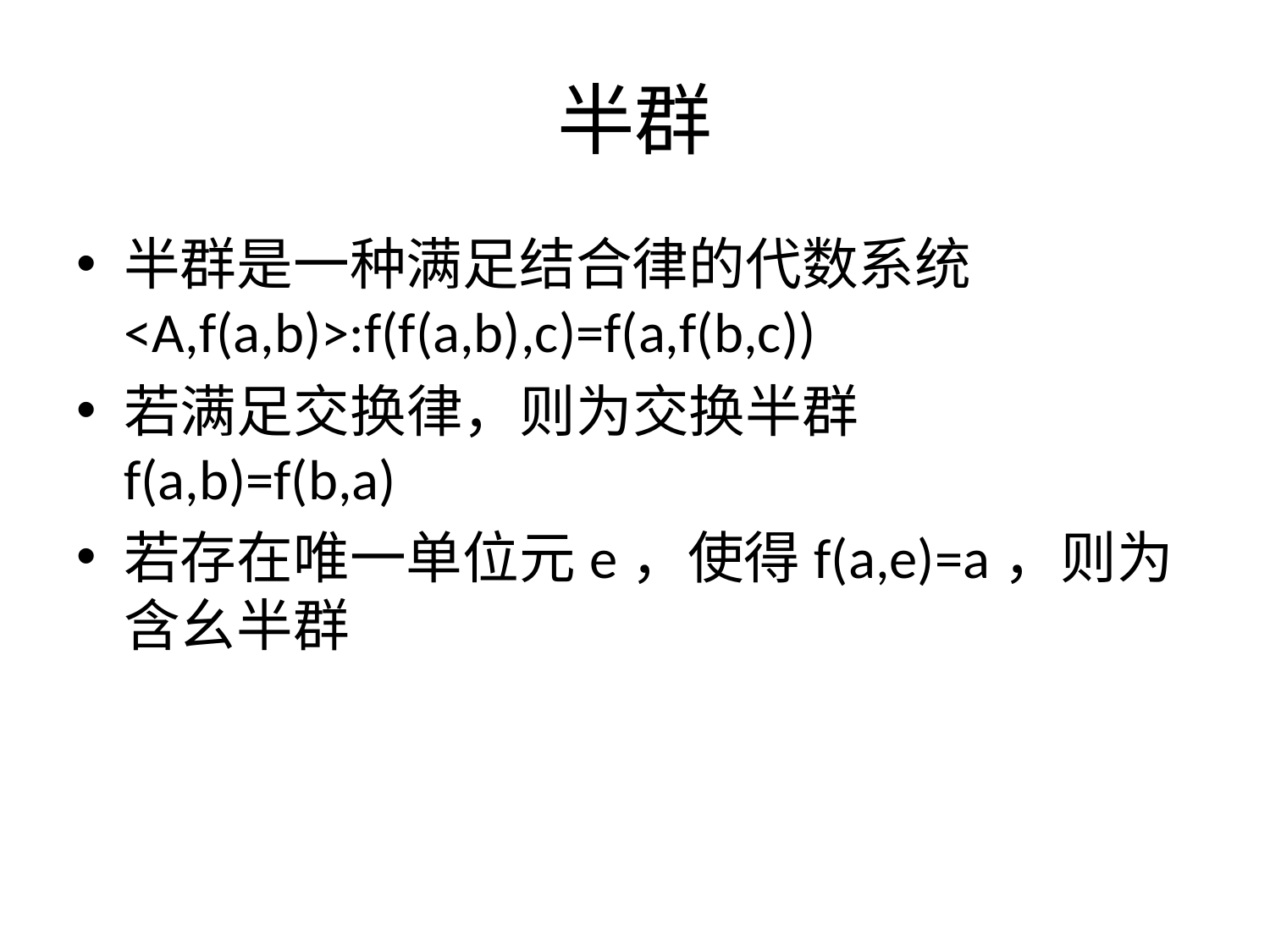

# 半群
半群是一种满足结合律的代数系统
<A,f(a,b)>:f(f(a,b),c)=f(a,f(b,c))
若满足交换律，则为交换半群
f(a,b)=f(b,a)
若存在唯一单位元e，使得f(a,e)=a，则为含幺半群